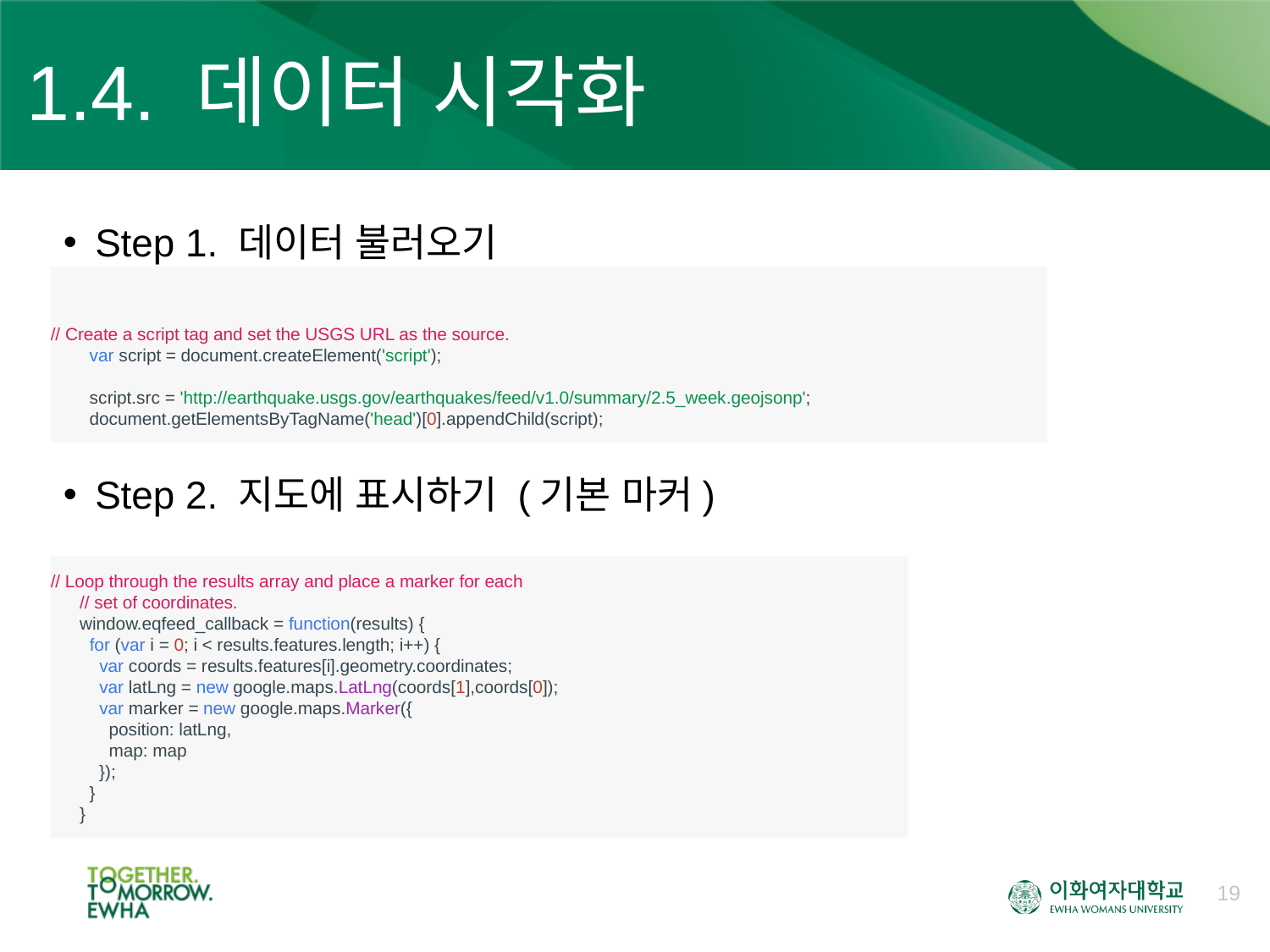

# 1.4. 데이터 시각화
Step 1. 데이터 불러오기

Step 2. 지도에 표시하기 (기본 마커)

// Create a script tag and set the USGS URL as the source.
        var script = document.createElement('script');
        script.src = 'http://earthquake.usgs.gov/earthquakes/feed/v1.0/summary/2.5_week.geojsonp';
        document.getElementsByTagName('head')[0].appendChild(script);
// Loop through the results array and place a marker for each
      // set of coordinates.
      window.eqfeed_callback = function(results) {
        for (var i = 0; i < results.features.length; i++) {
          var coords = results.features[i].geometry.coordinates;
          var latLng = new google.maps.LatLng(coords[1],coords[0]);
          var marker = new google.maps.Marker({
            position: latLng,
            map: map
          });
        }
      }
19